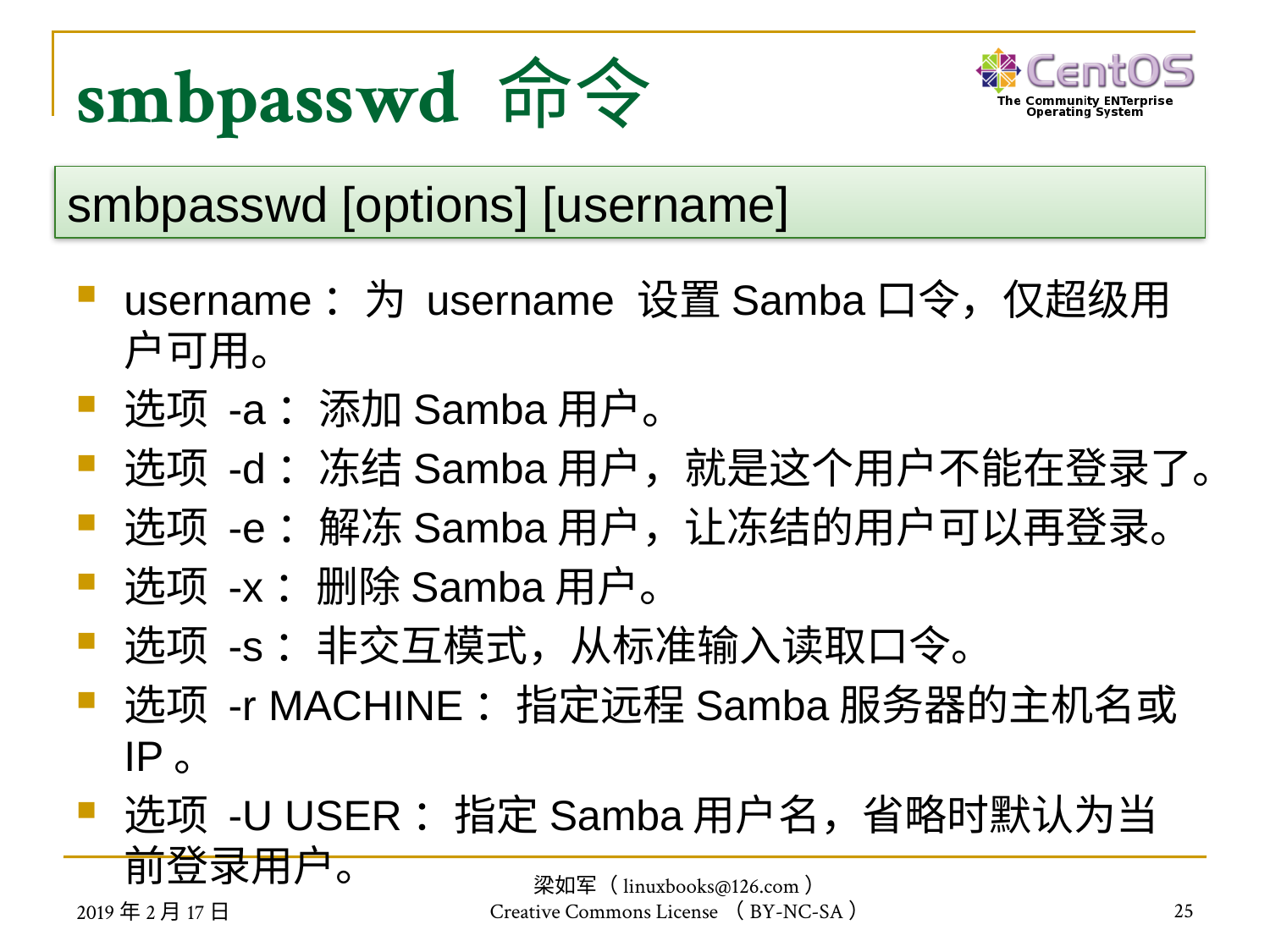

# smbpasswd 命令
smbpasswd [options] [username]
username：为 username 设置Samba口令，仅超级用户可用。
选项 -a：添加Samba用户。
选项 -d：冻结Samba用户，就是这个用户不能在登录了。
选项 -e：解冻Samba用户，让冻结的用户可以再登录。
选项 -x：删除Samba用户。
选项 -s：非交互模式，从标准输入读取口令。
选项 -r MACHINE：指定远程Samba服务器的主机名或IP。
选项 -U USER：指定Samba用户名，省略时默认为当前登录用户。
梁如军（linuxbooks@126.com）
Creative Commons License（BY-NC-SA）
2019年2月17日
25